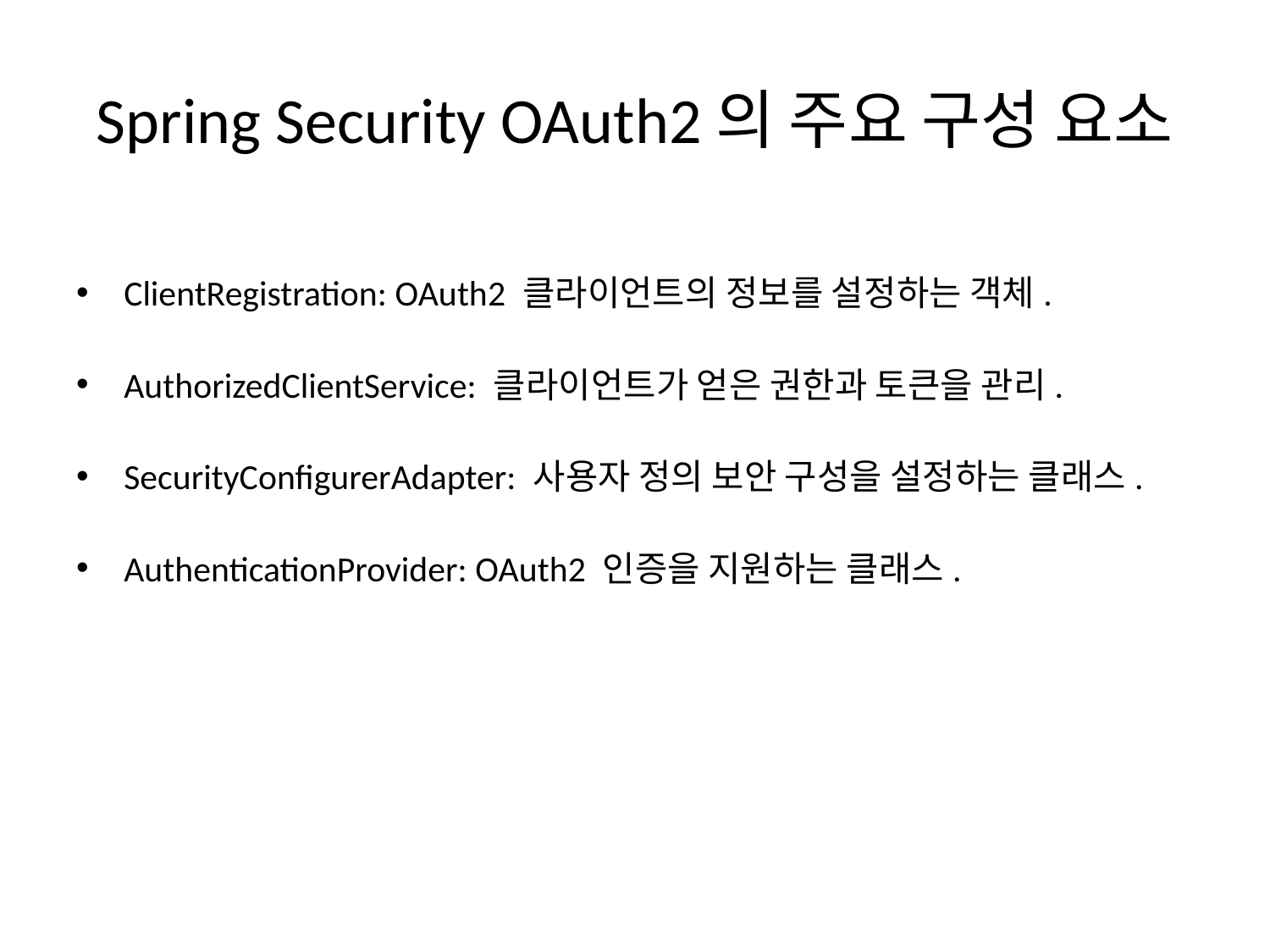

# Spring Security OAuth2의 주요 구성 요소
ClientRegistration: OAuth2 클라이언트의 정보를 설정하는 객체.
AuthorizedClientService: 클라이언트가 얻은 권한과 토큰을 관리.
SecurityConfigurerAdapter: 사용자 정의 보안 구성을 설정하는 클래스.
AuthenticationProvider: OAuth2 인증을 지원하는 클래스.